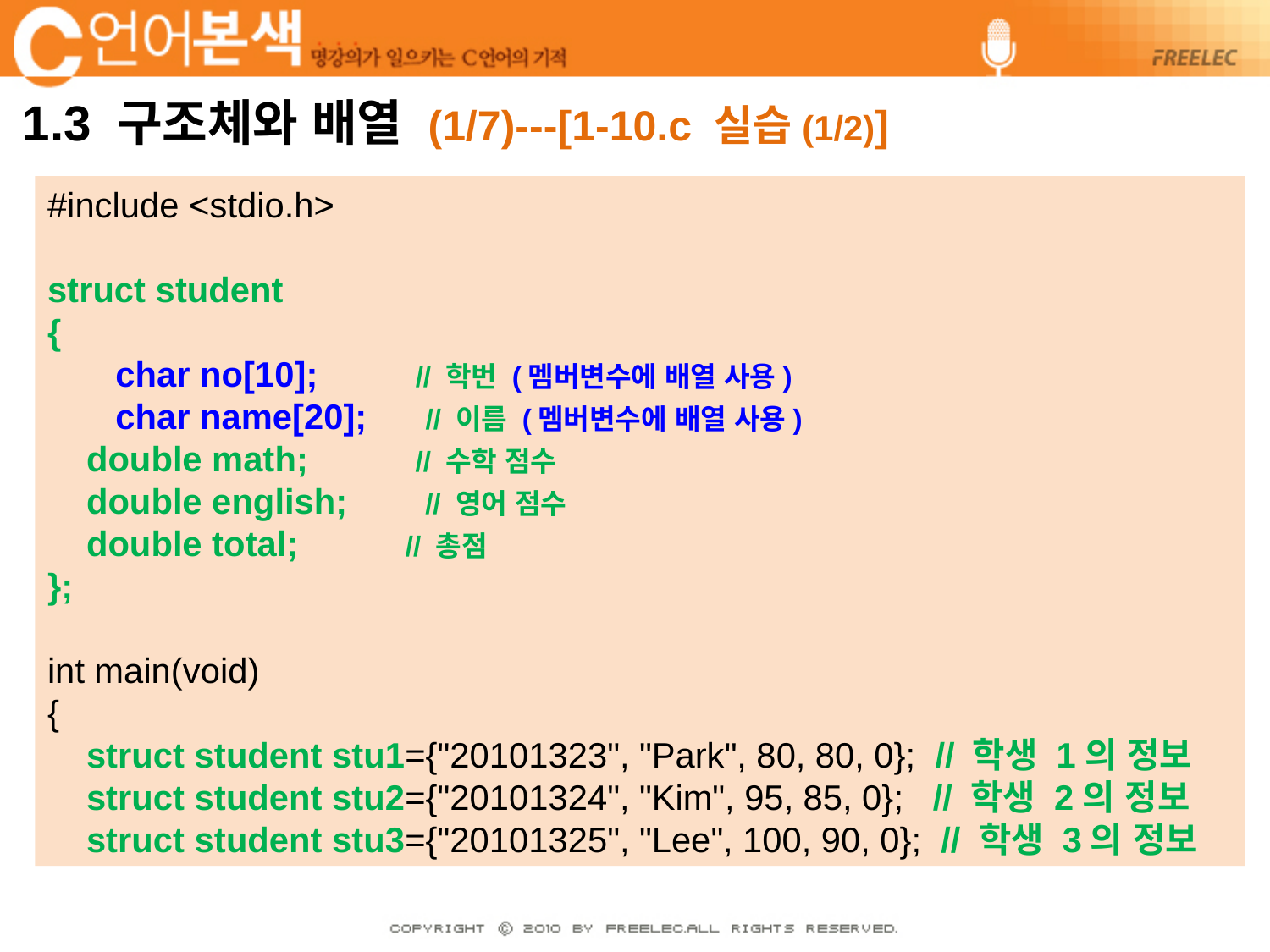

# 1.3 구조체와 배열 (1/7)---[1-10.c 실습(1/2)]
#include <stdio.h>

struct student
{
       char no[10];          // 학번 (멤버변수에 배열 사용)
       char name[20];      // 이름 (멤버변수에 배열 사용)
    double math;           // 수학 점수
    double english;        // 영어 점수
    double total;           // 총점
};

int main(void)
{
    struct student stu1={"20101323", "Park", 80, 80, 0};  // 학생 1의 정보
    struct student stu2={"20101324", "Kim", 95, 85, 0};   // 학생 2의 정보
    struct student stu3={"20101325", "Lee", 100, 90, 0};  // 학생 3의 정보